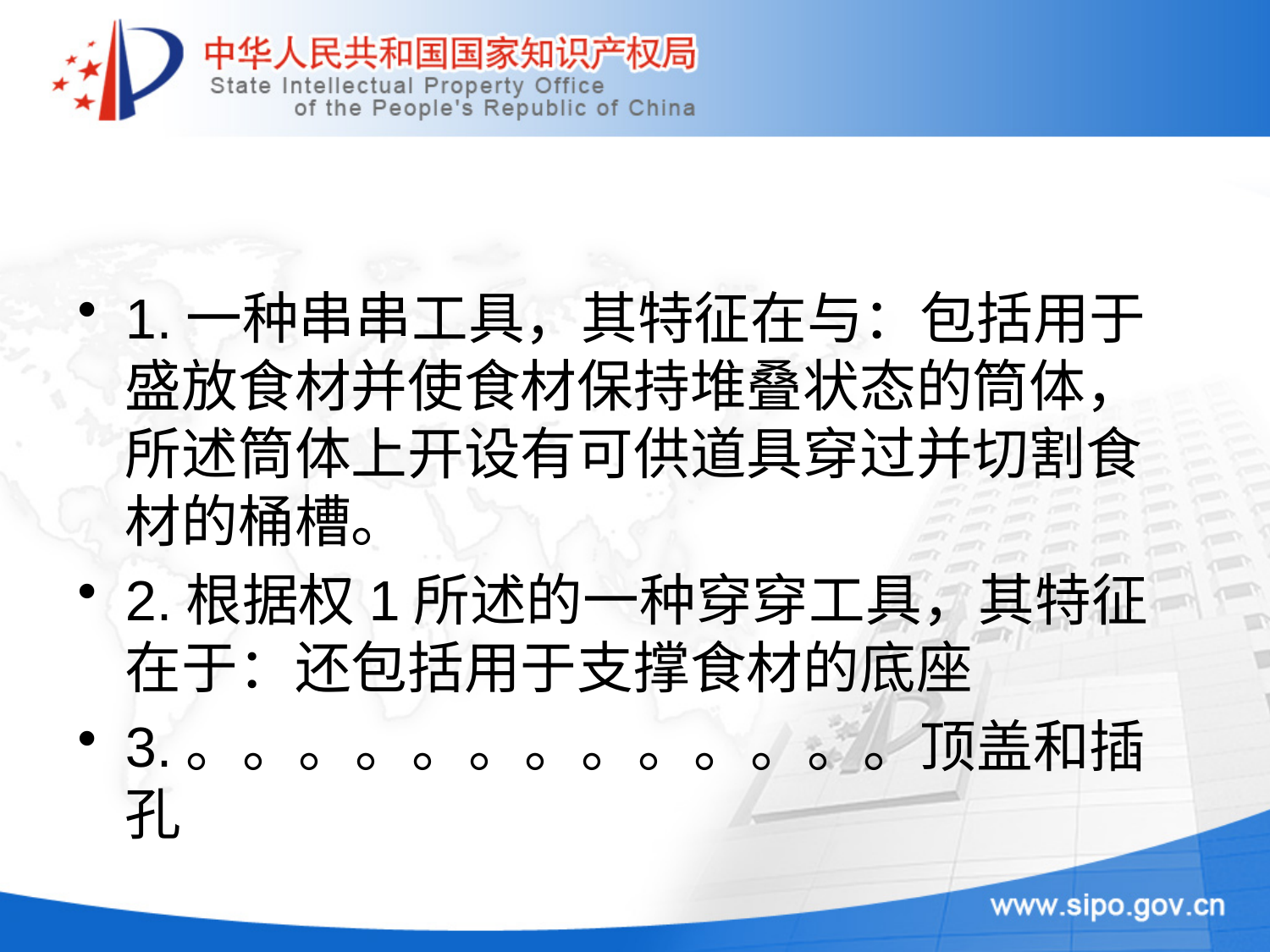

#
1.一种串串工具，其特征在与：包括用于盛放食材并使食材保持堆叠状态的筒体，所述筒体上开设有可供道具穿过并切割食材的桶槽。
2.根据权1所述的一种穿穿工具，其特征在于：还包括用于支撑食材的底座
3.。。。。。。。。。。。。。顶盖和插孔